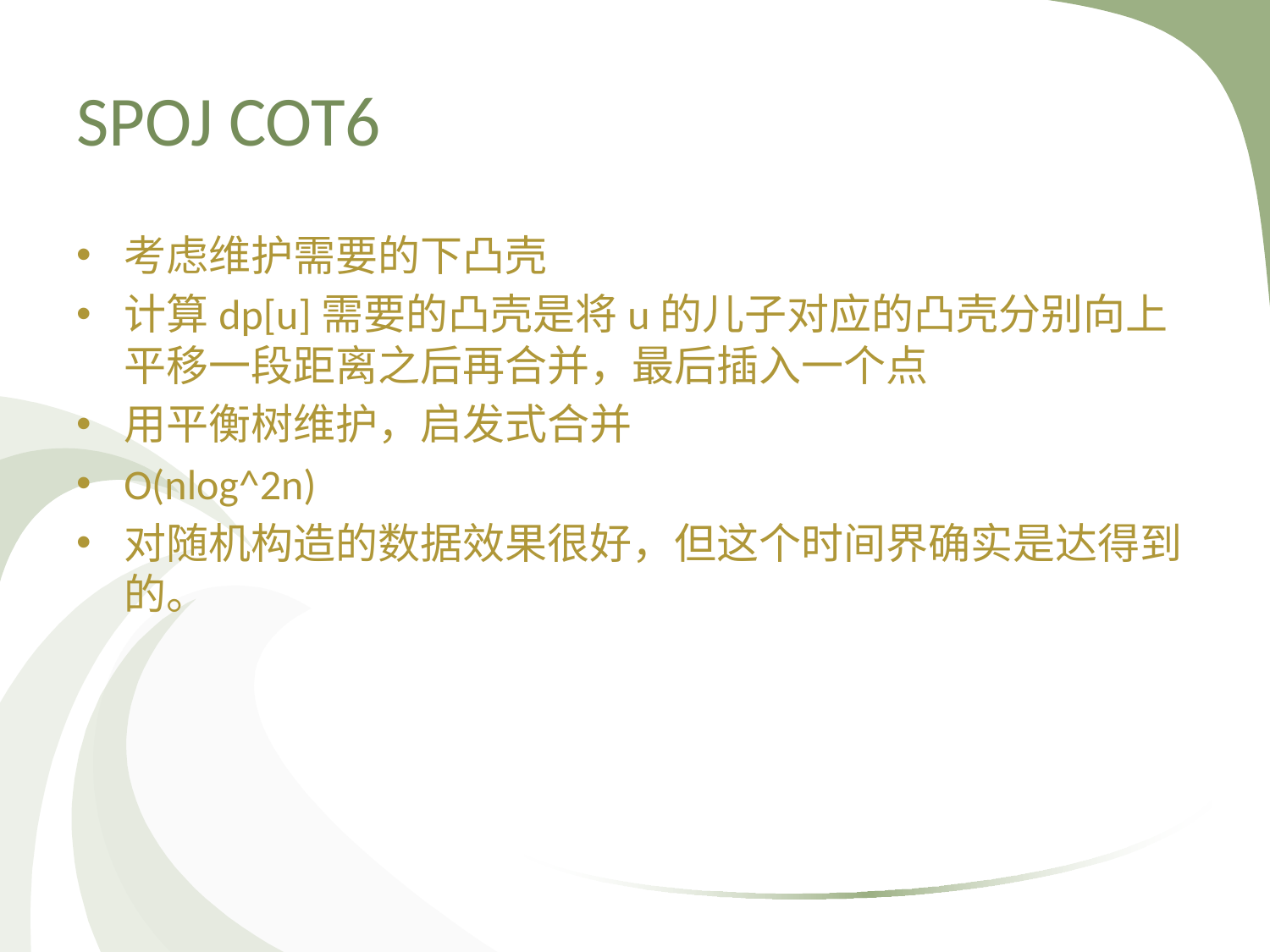

# SPOJ COT6
考虑维护需要的下凸壳
计算dp[u]需要的凸壳是将u的儿子对应的凸壳分别向上平移一段距离之后再合并，最后插入一个点
用平衡树维护，启发式合并
O(nlog^2n)
对随机构造的数据效果很好，但这个时间界确实是达得到的。